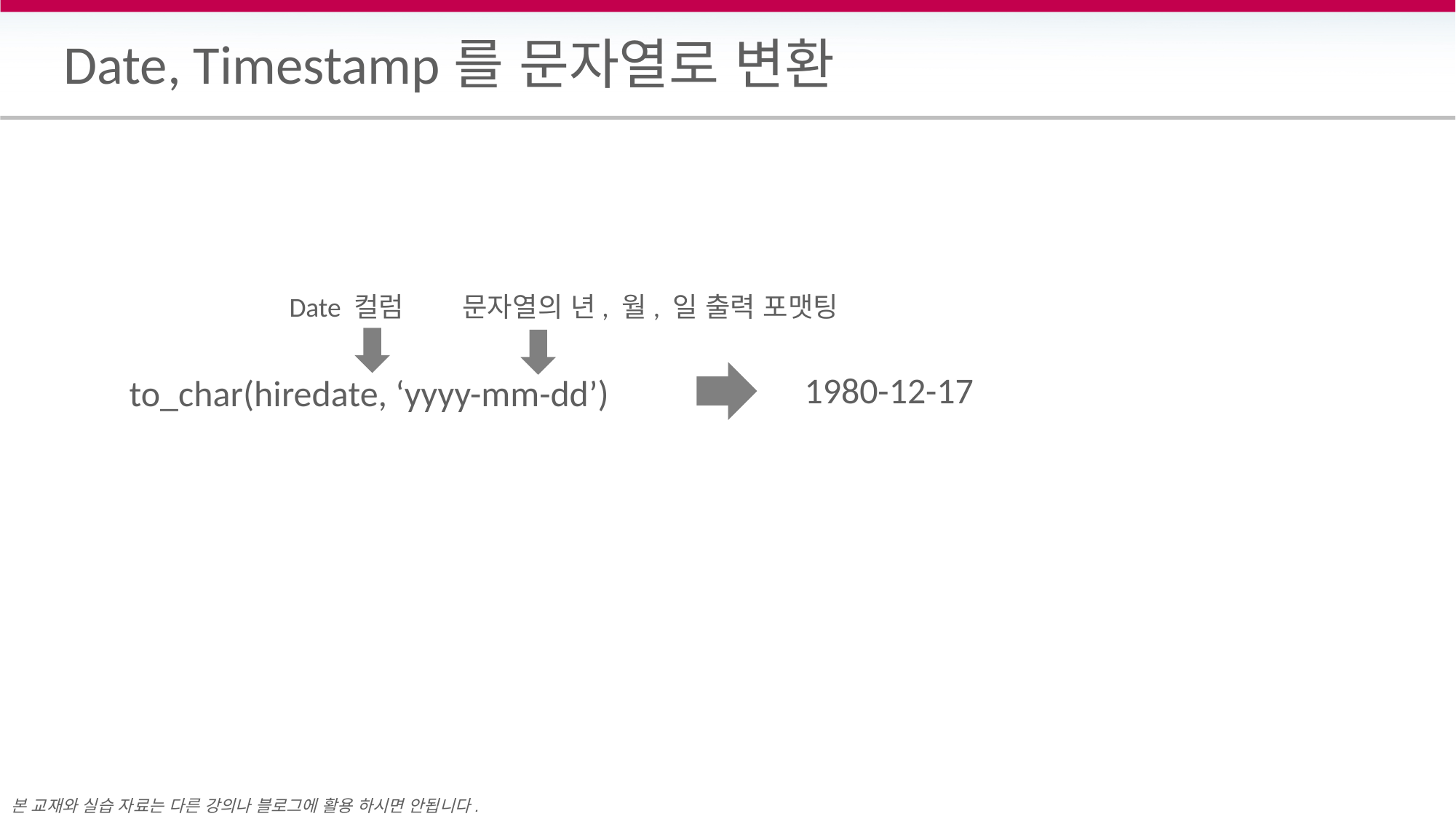

# Date, Timestamp를 문자열로 변환
Date 컬럼
문자열의 년, 월, 일 출력 포맷팅

1980-12-17
to_char(hiredate, ‘yyyy-mm-dd’)